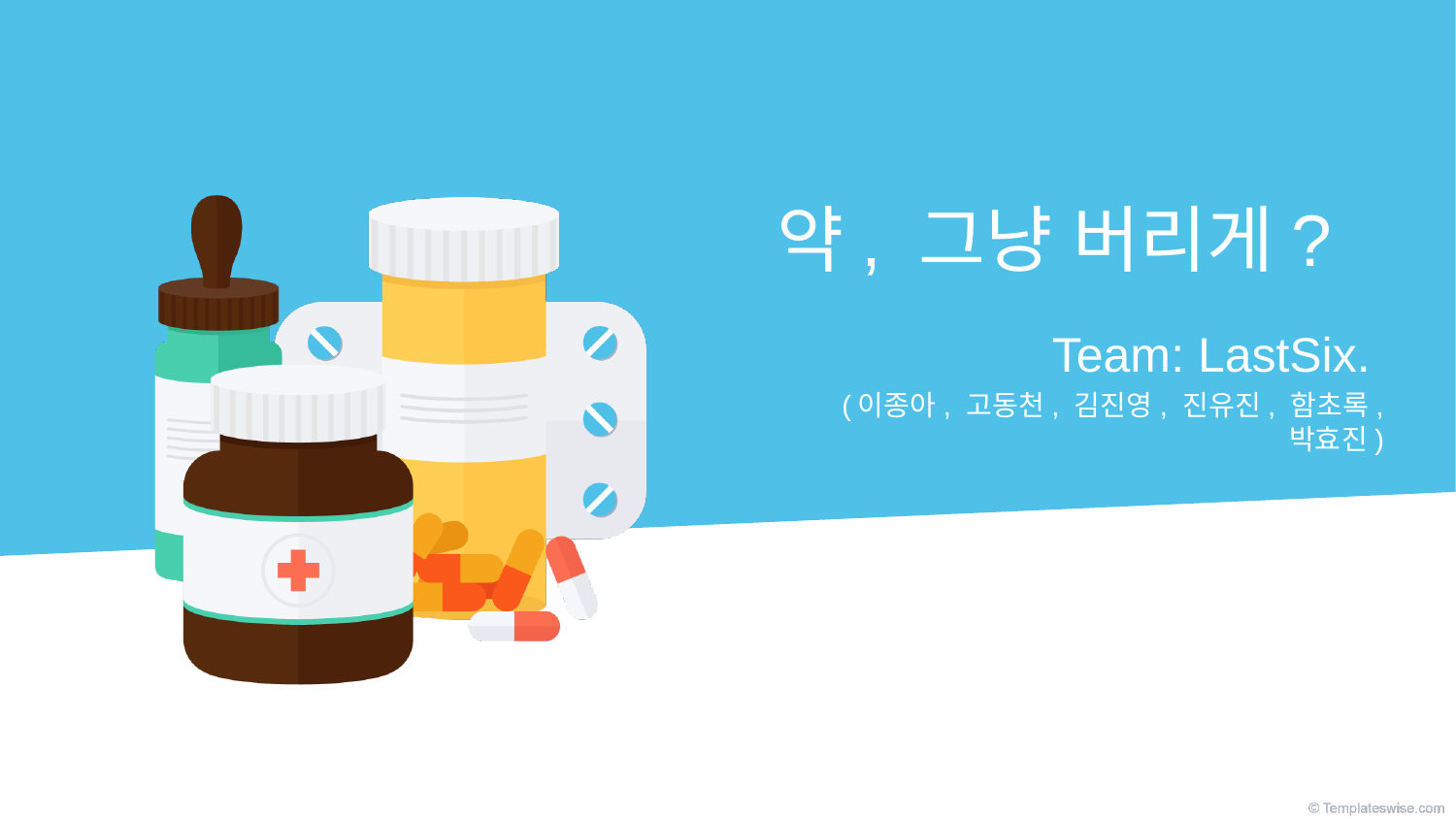

# 약, 그냥 버리게?
Team: LastSix.
(이종아, 고동천, 김진영, 진유진, 함초록, 박효진)